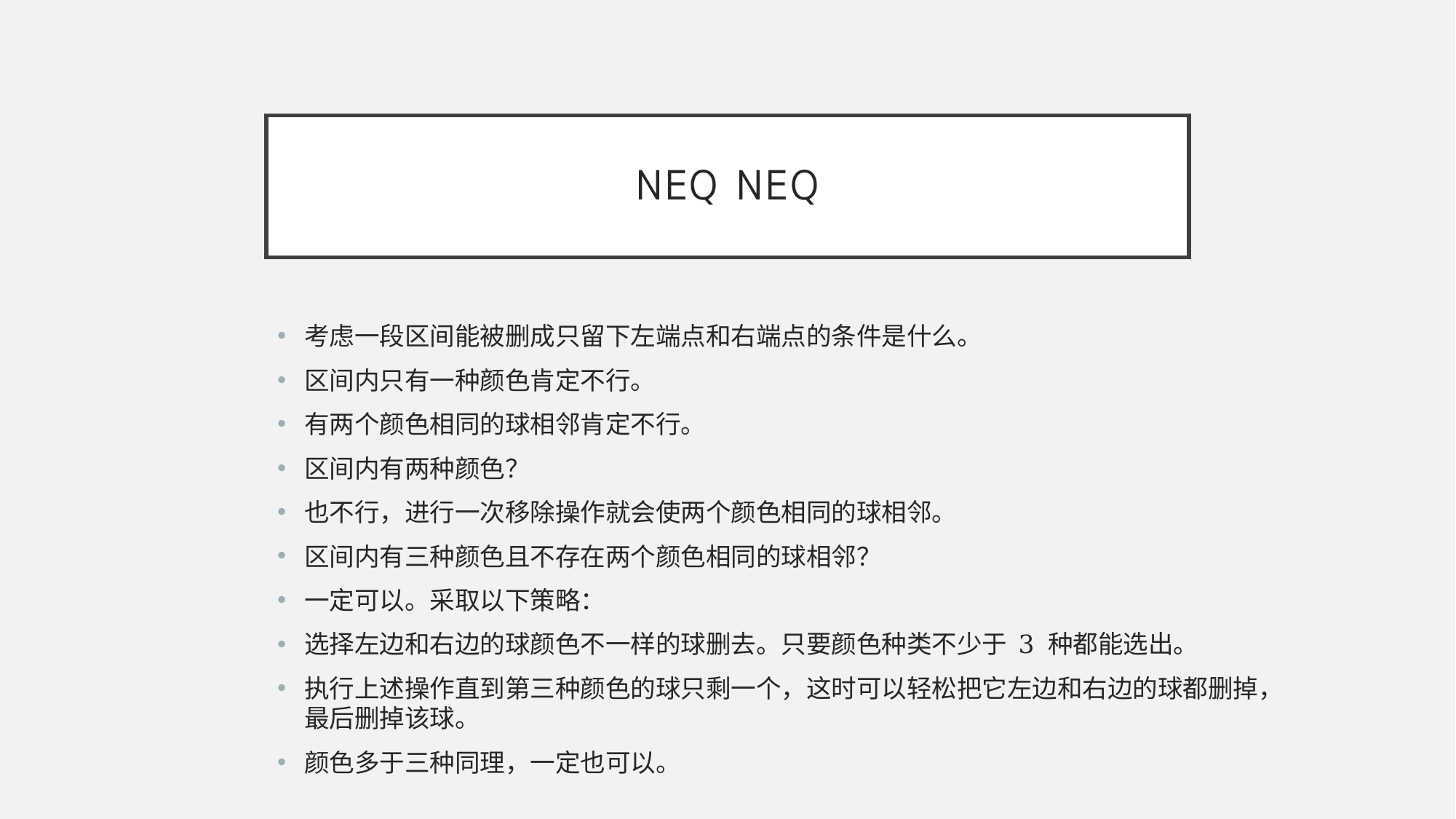

# NEQ NEQ
考虑一段区间能被删成只留下左端点和右端点的条件是什么。
区间内只有一种颜色肯定不行。
有两个颜色相同的球相邻肯定不行。
区间内有两种颜色？
也不行，进行一次移除操作就会使两个颜色相同的球相邻。
区间内有三种颜色且不存在两个颜色相同的球相邻？
一定可以。采取以下策略：
选择左边和右边的球颜色不一样的球删去。只要颜色种类不少于 3 种都能选出。
执行上述操作直到第三种颜色的球只剩一个，这时可以轻松把它左边和右边的球都删掉，最后删掉该球。
颜色多于三种同理，一定也可以。